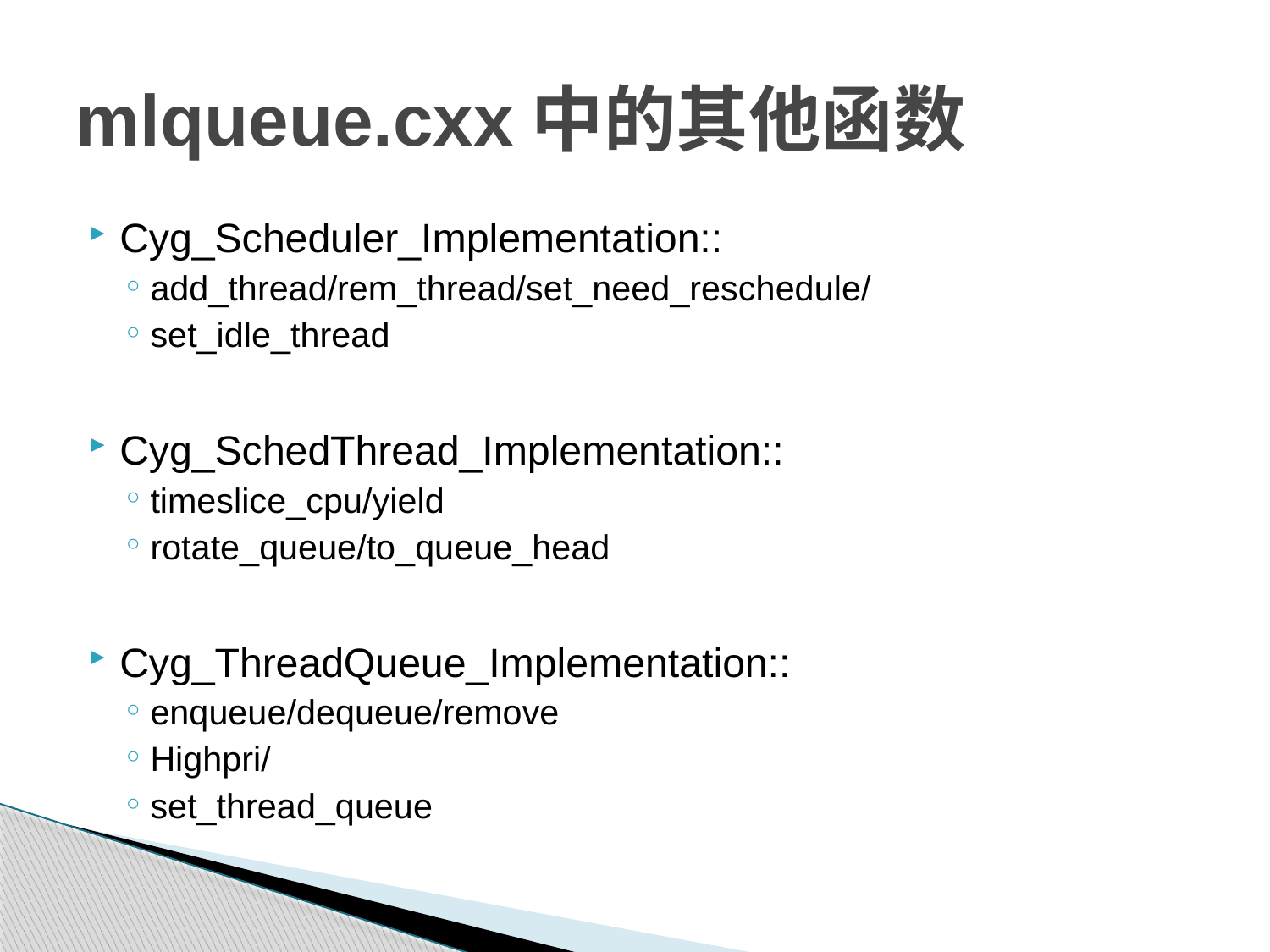

# mlqueue.cxx中的其他函数
Cyg_Scheduler_Implementation::
add_thread/rem_thread/set_need_reschedule/
set_idle_thread

Cyg_SchedThread_Implementation::
timeslice_cpu/yield
rotate_queue/to_queue_head

Cyg_ThreadQueue_Implementation::
enqueue/dequeue/remove
Highpri/
set_thread_queue